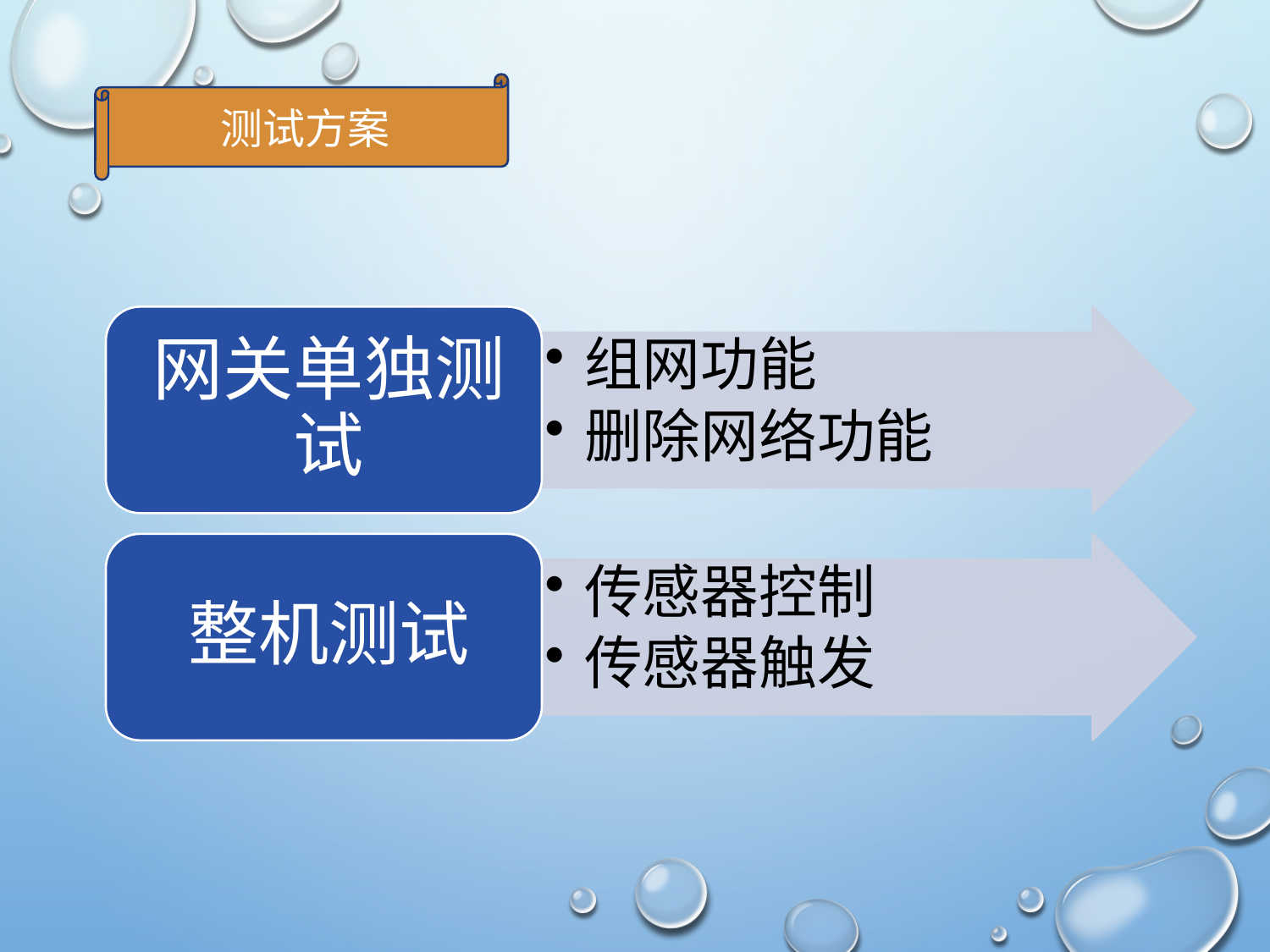

测试方案
组网功能
删除网络功能
网关单独测试
传感器控制
传感器触发
整机测试